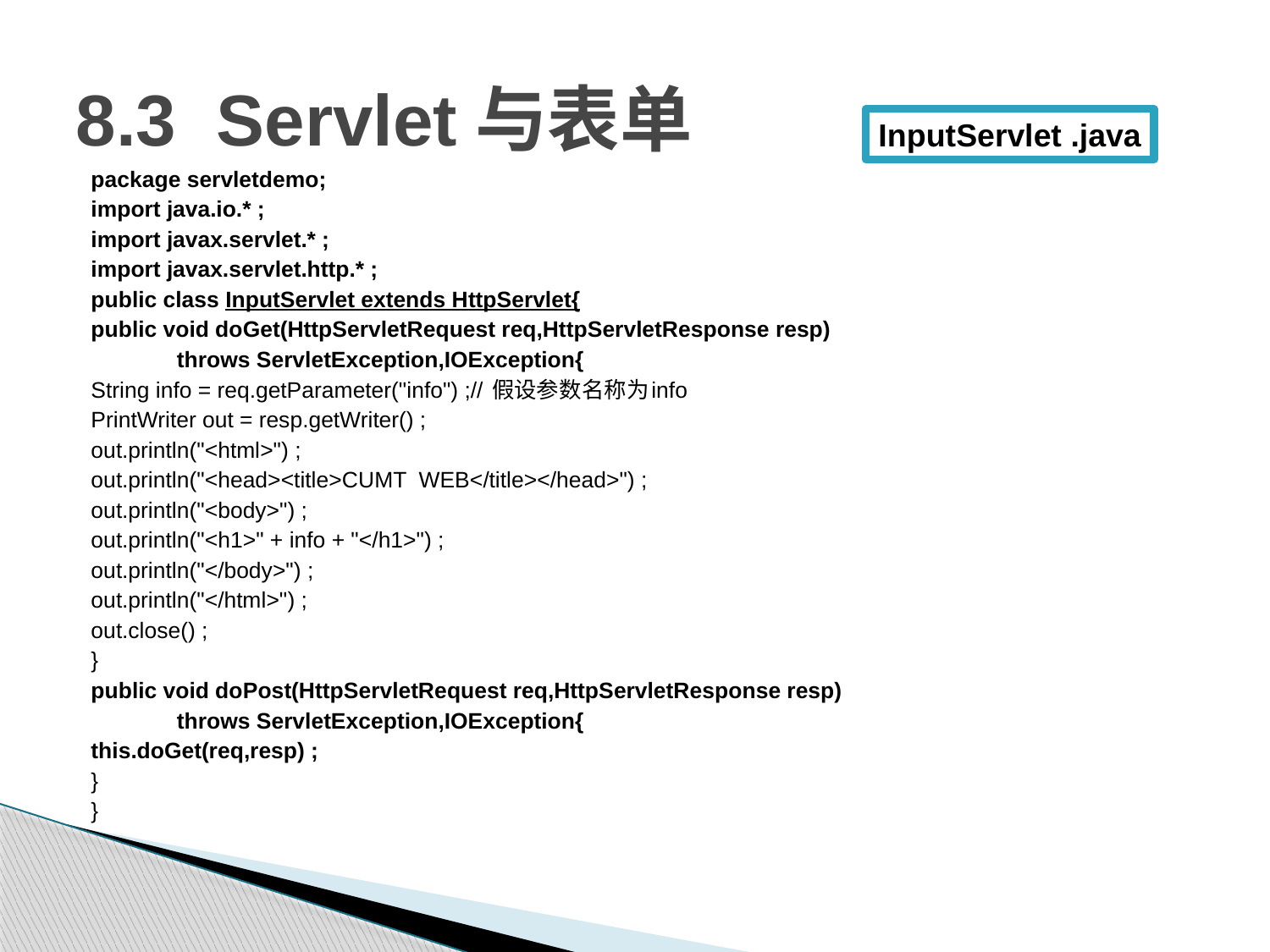

# 8.3  Servlet与表单
InputServlet .java
package servletdemo;
import java.io.* ;
import javax.servlet.* ;
import javax.servlet.http.* ;
public class InputServlet extends HttpServlet{
public void doGet(HttpServletRequest req,HttpServletResponse resp)
              throws ServletException,IOException{
String info = req.getParameter("info") ;// 假设参数名称为info
PrintWriter out = resp.getWriter() ;
out.println("<html>") ;
out.println("<head><title>CUMT  WEB</title></head>") ;
out.println("<body>") ;
out.println("<h1>" + info + "</h1>") ;
out.println("</body>") ;
out.println("</html>") ;
out.close() ;
}
public void doPost(HttpServletRequest req,HttpServletResponse resp)
              throws ServletException,IOException{
this.doGet(req,resp) ;
}
}